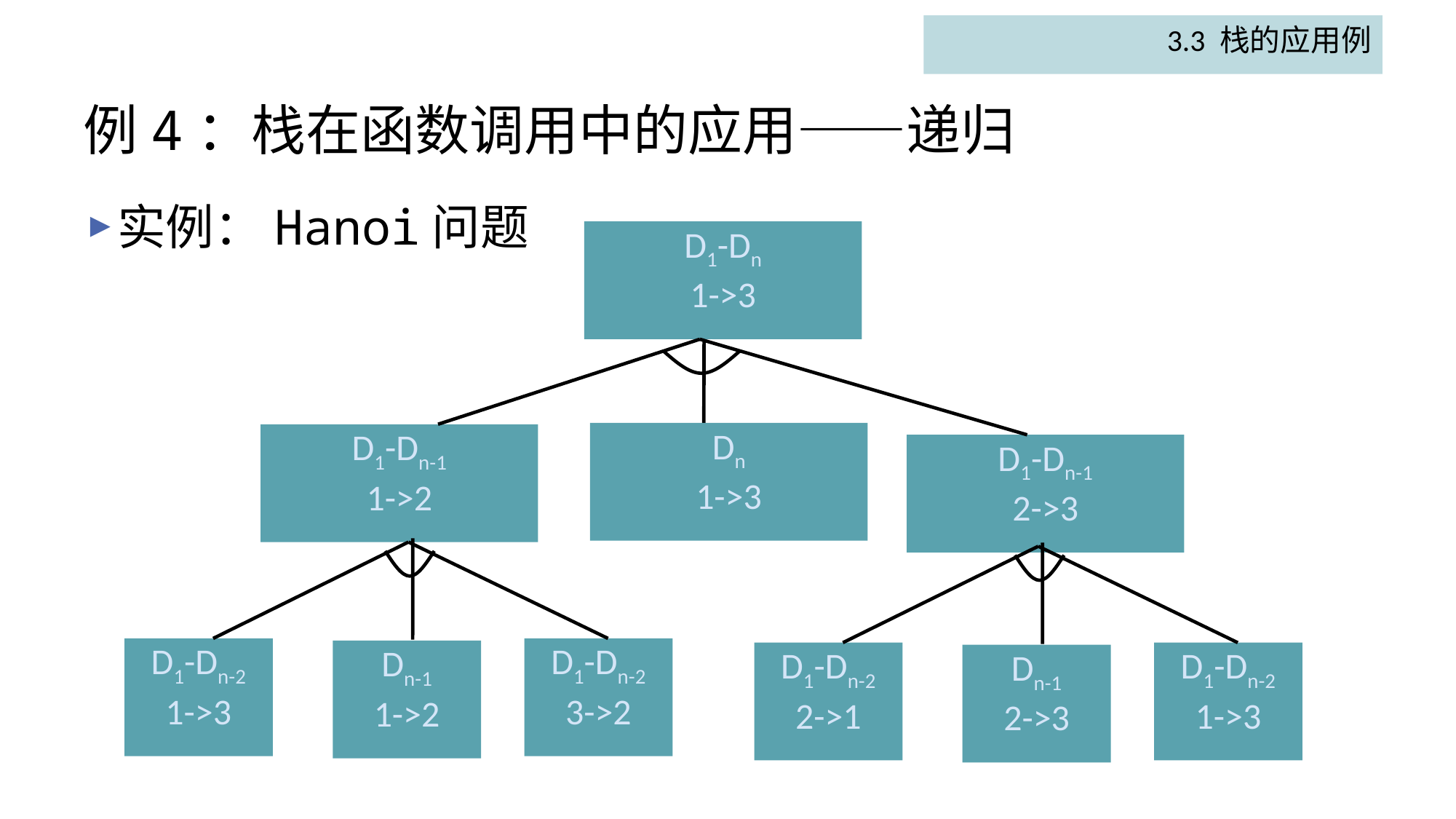

3.3 栈的应用例

# 例4：栈在函数调用中的应用——递归
实例：Hanoi问题
D1-Dn
1->3

Dn
1->3
D1-Dn-1
1->2
D1-Dn-1
2->3

D1-Dn-2
1->3
D1-Dn-2
3->2
Dn-1
1->2
D1-Dn-2
2->1
D1-Dn-2
1->3
Dn-1
2->3